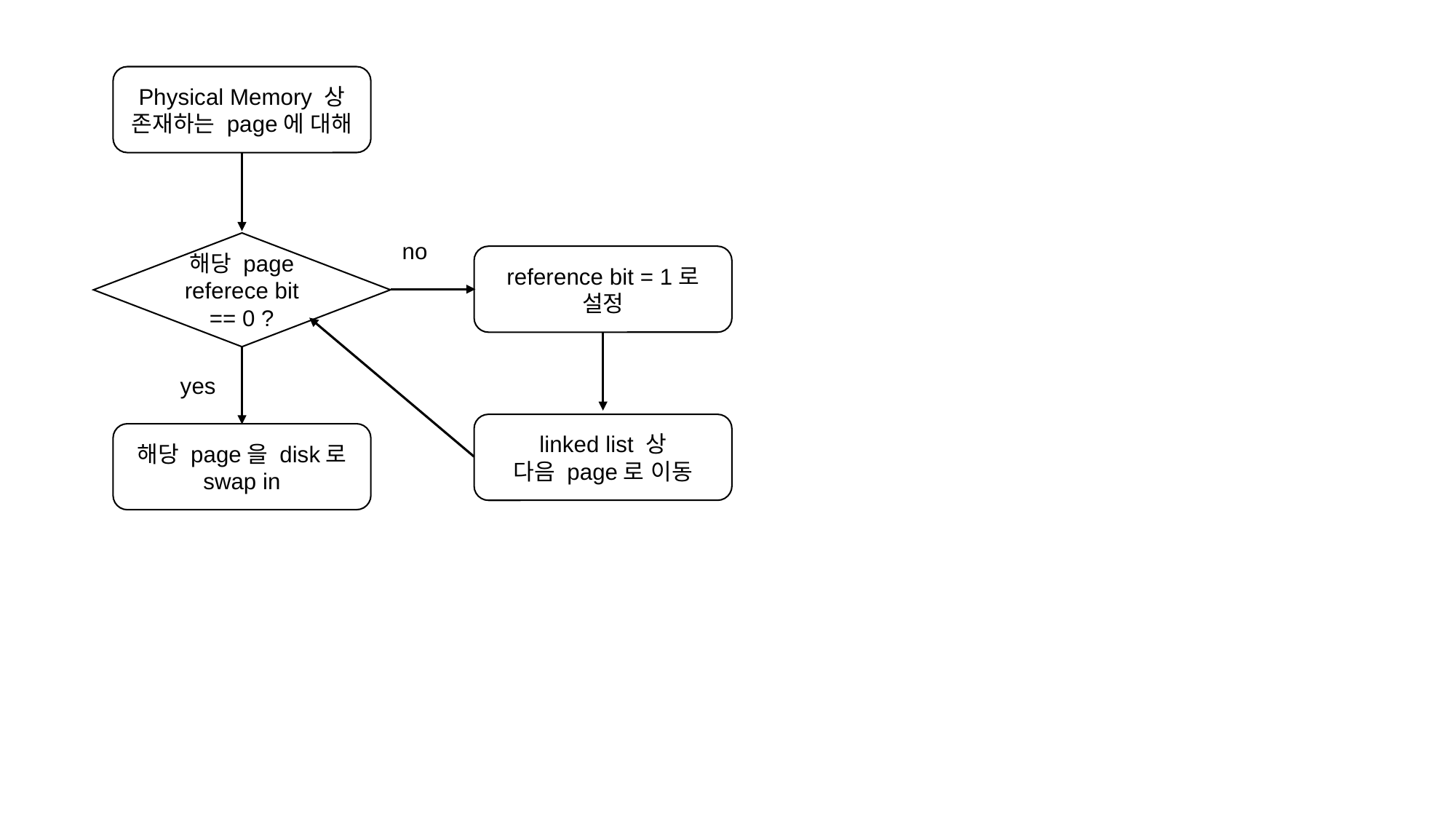

Physical Memory 상 존재하는 page에 대해
no
해당 page
referece bit == 0 ?
reference bit = 1로 설정
yes
linked list 상
다음 page로 이동
해당 page을 disk로 swap in